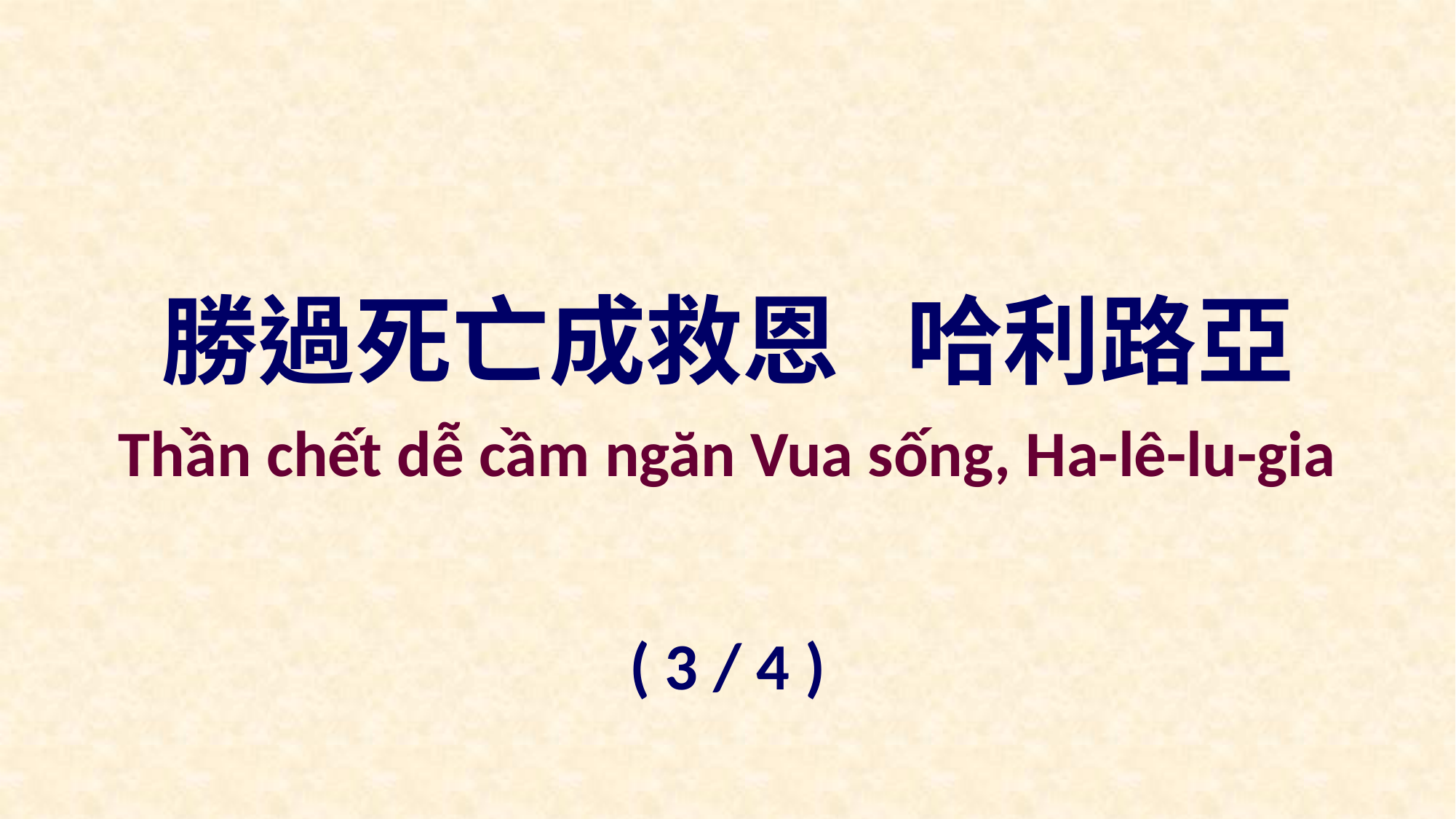

勝過死亡成救恩   哈利路亞
Thần chết dễ cầm ngăn Vua sống, Ha-lê-lu-gia
( 3 / 4 )